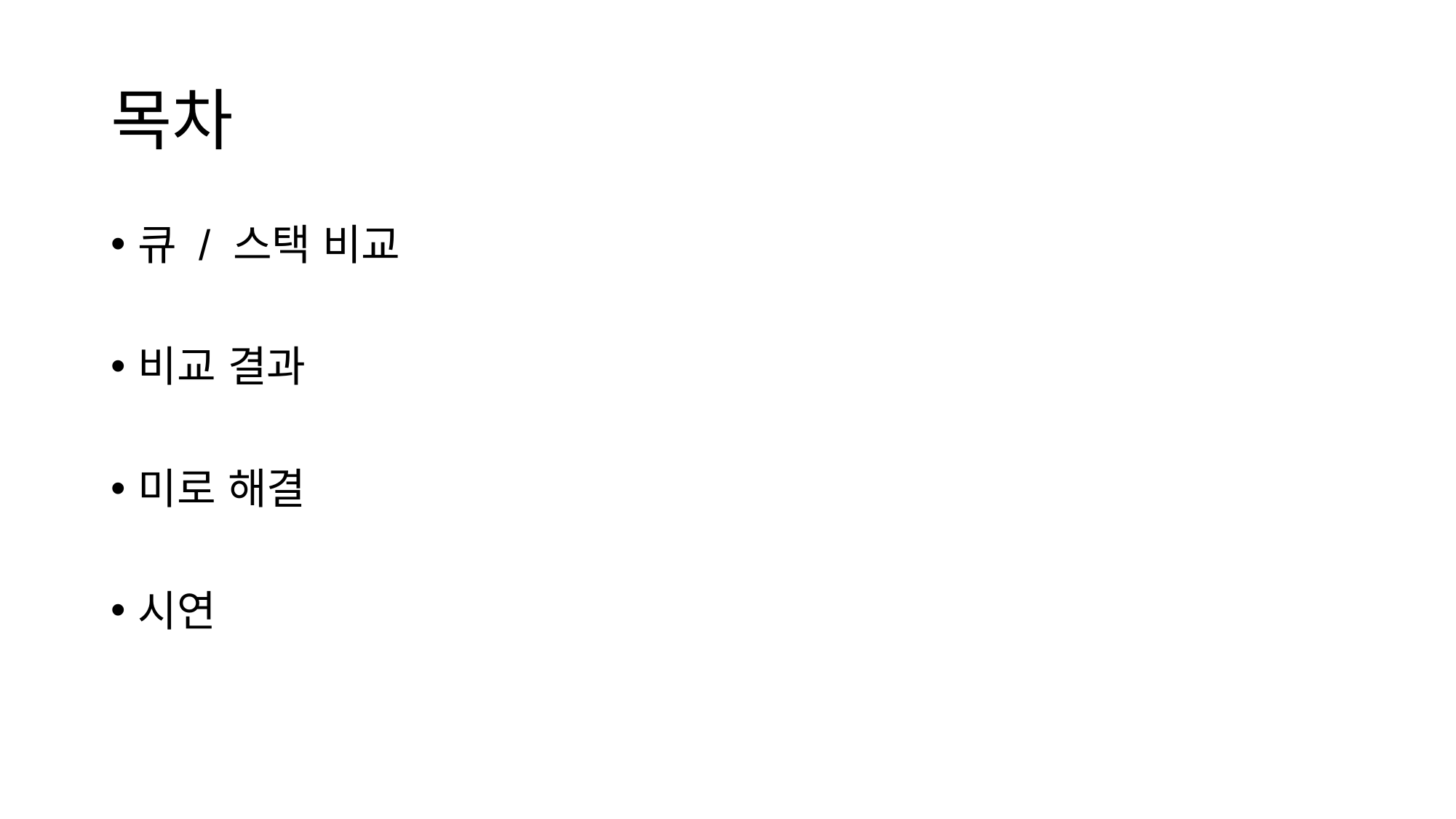

# 목차
큐 / 스택 비교

비교 결과

미로 해결

시연